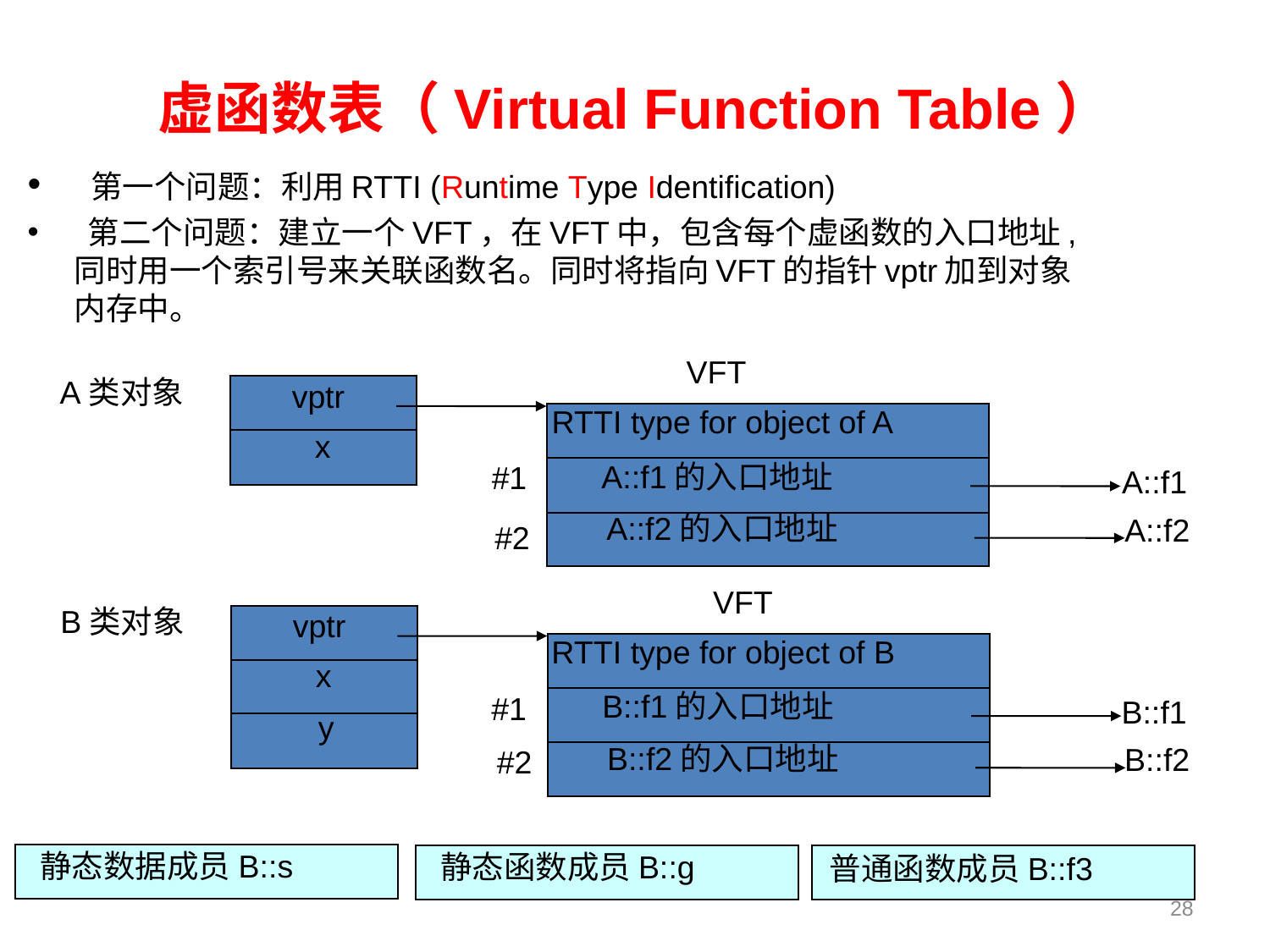

# 虚函数表（Virtual Function Table）
 第一个问题：利用RTTI (Runtime Type Identification)
 第二个问题：建立一个VFT，在VFT中，包含每个虚函数的入口地址, 同时用一个索引号来关联函数名。同时将指向VFT的指针vptr加到对象内存中。
VFT
A类对象
vptr

RTTI type for object of A

x

A::f1的入口地址
#1
A::f1

A::f2的入口地址
A::f2

#2

VFT
B类对象
vptr

RTTI type for object of B

x

B::f1的入口地址
#1
B::f1

y

B::f2的入口地址
B::f2
#2

静态数据成员B::s
静态函数成员B::g
普通函数成员B::f3

28